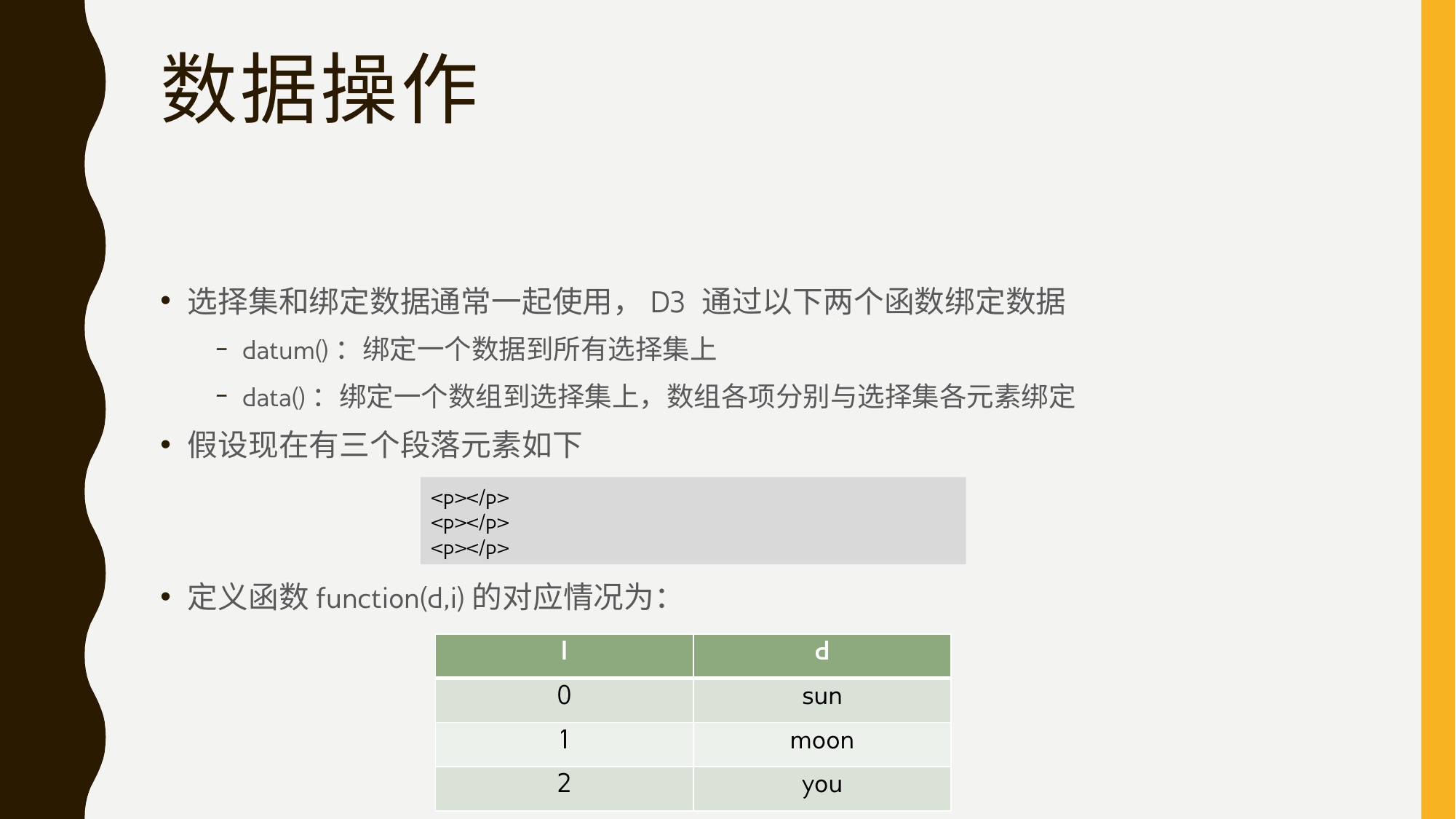

# 数据操作
选择集和绑定数据通常一起使用，D3 通过以下两个函数绑定数据
datum()：绑定一个数据到所有选择集上
data()：绑定一个数组到选择集上，数组各项分别与选择集各元素绑定
假设现在有三个段落元素如下

定义函数function(d,i)的对应情况为：

<p></p>
<p></p>
<p></p>
| I | d |
| --- | --- |
| 0 | sun |
| 1 | moon |
| 2 | you |